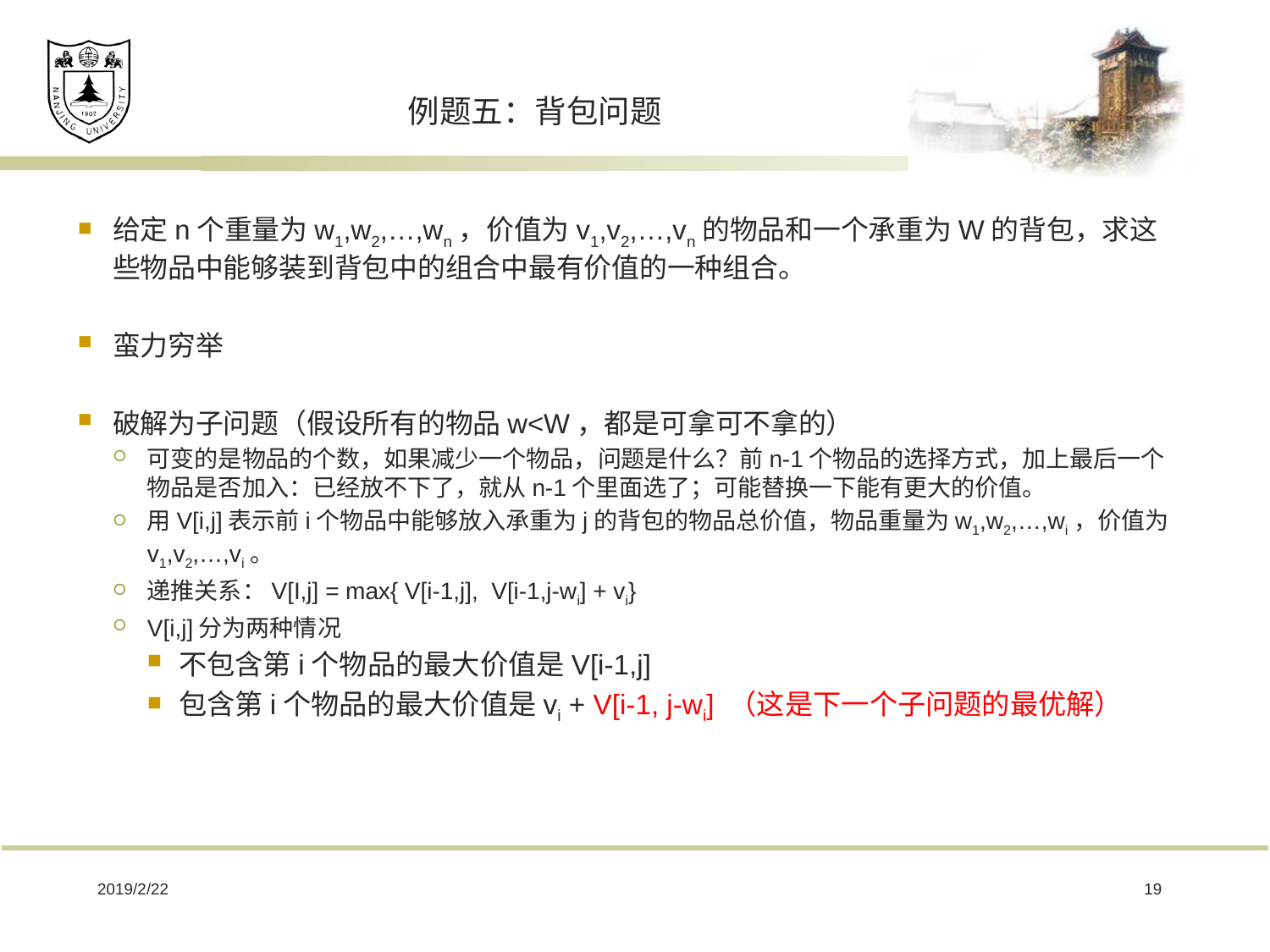

# 例题五：背包问题
给定n个重量为w1,w2,…,wn，价值为v1,v2,…,vn的物品和一个承重为W的背包，求这些物品中能够装到背包中的组合中最有价值的一种组合。

蛮力穷举

破解为子问题（假设所有的物品w<W，都是可拿可不拿的）
可变的是物品的个数，如果减少一个物品，问题是什么？前n-1个物品的选择方式，加上最后一个物品是否加入：已经放不下了，就从n-1个里面选了；可能替换一下能有更大的价值。
用V[i,j]表示前i个物品中能够放入承重为j的背包的物品总价值，物品重量为w1,w2,…,wi，价值为v1,v2,…,vi。
递推关系：V[I,j] = max{ V[i-1,j],  V[i-1,j-wi] + vi}
V[i,j]分为两种情况
不包含第i个物品的最大价值是V[i-1,j]
包含第i个物品的最大价值是vi + V[i-1, j-wi] （这是下一个子问题的最优解）

2019/2/22
19